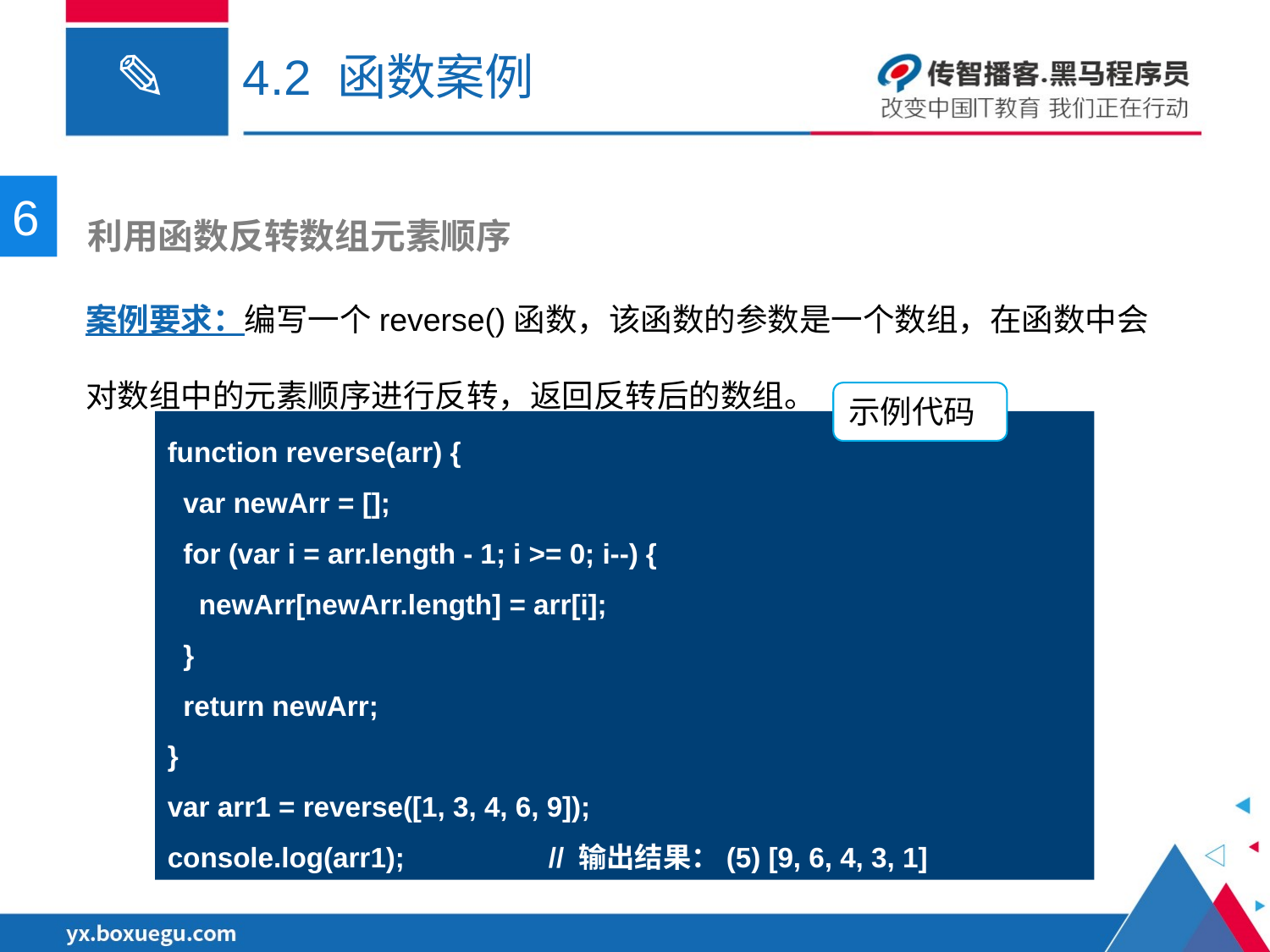

# 4.2 函数案例

6
  利用函数反转数组元素顺序
案例要求：编写一个reverse()函数，该函数的参数是一个数组，在函数中会对数组中的元素顺序进行反转，返回反转后的数组。
示例代码
function reverse(arr) {
  var newArr = [];
  for (var i = arr.length - 1; i >= 0; i--) {
    newArr[newArr.length] = arr[i];
  }
  return newArr;
}
var arr1 = reverse([1, 3, 4, 6, 9]);
console.log(arr1);		// 输出结果：(5) [9, 6, 4, 3, 1]